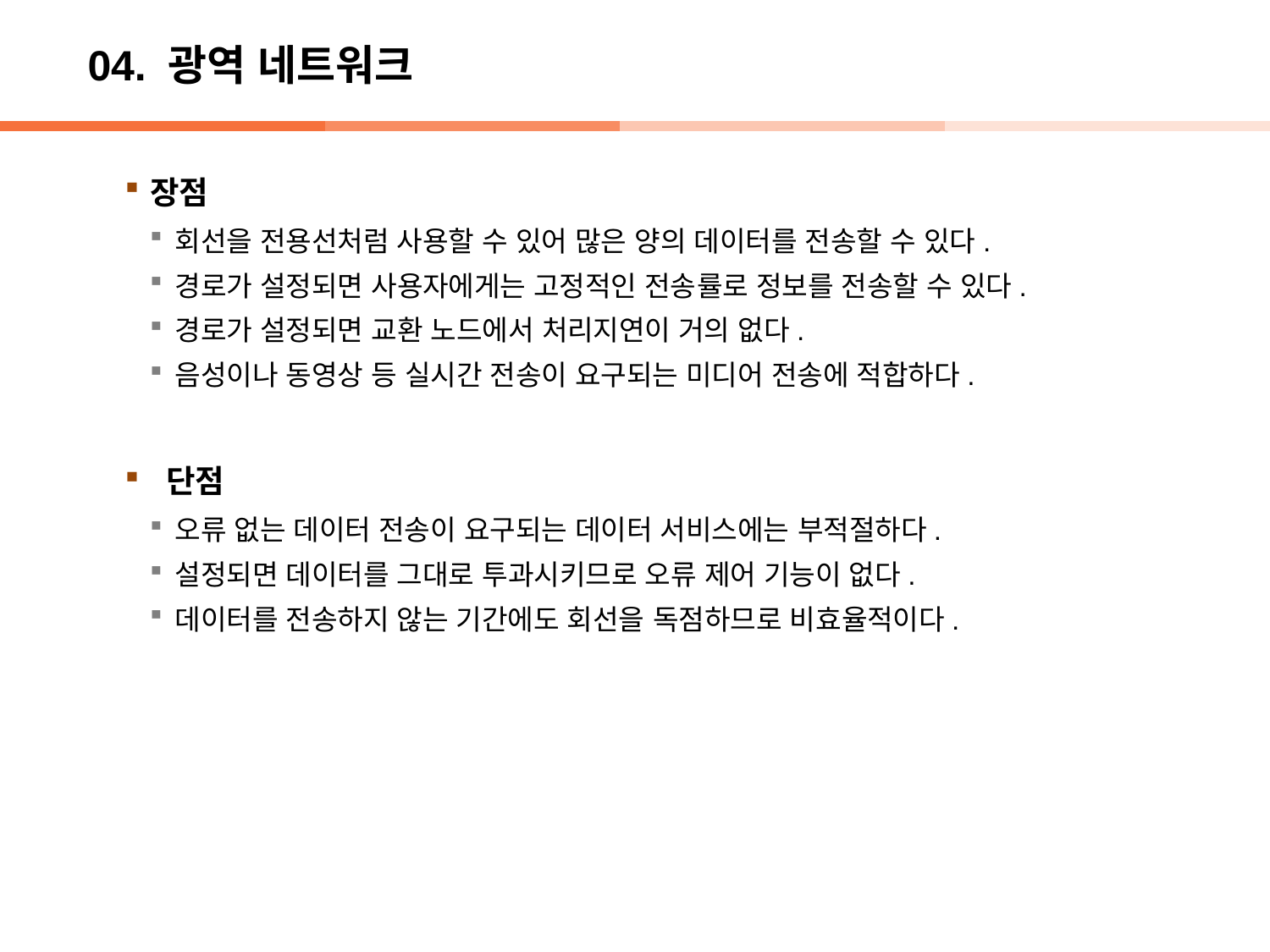

# 04. 광역 네트워크
장점
회선을 전용선처럼 사용할 수 있어 많은 양의 데이터를 전송할 수 있다.
경로가 설정되면 사용자에게는 고정적인 전송률로 정보를 전송할 수 있다.
경로가 설정되면 교환 노드에서 처리지연이 거의 없다.
음성이나 동영상 등 실시간 전송이 요구되는 미디어 전송에 적합하다.

 단점
오류 없는 데이터 전송이 요구되는 데이터 서비스에는 부적절하다.
설정되면 데이터를 그대로 투과시키므로 오류 제어 기능이 없다.
데이터를 전송하지 않는 기간에도 회선을 독점하므로 비효율적이다.